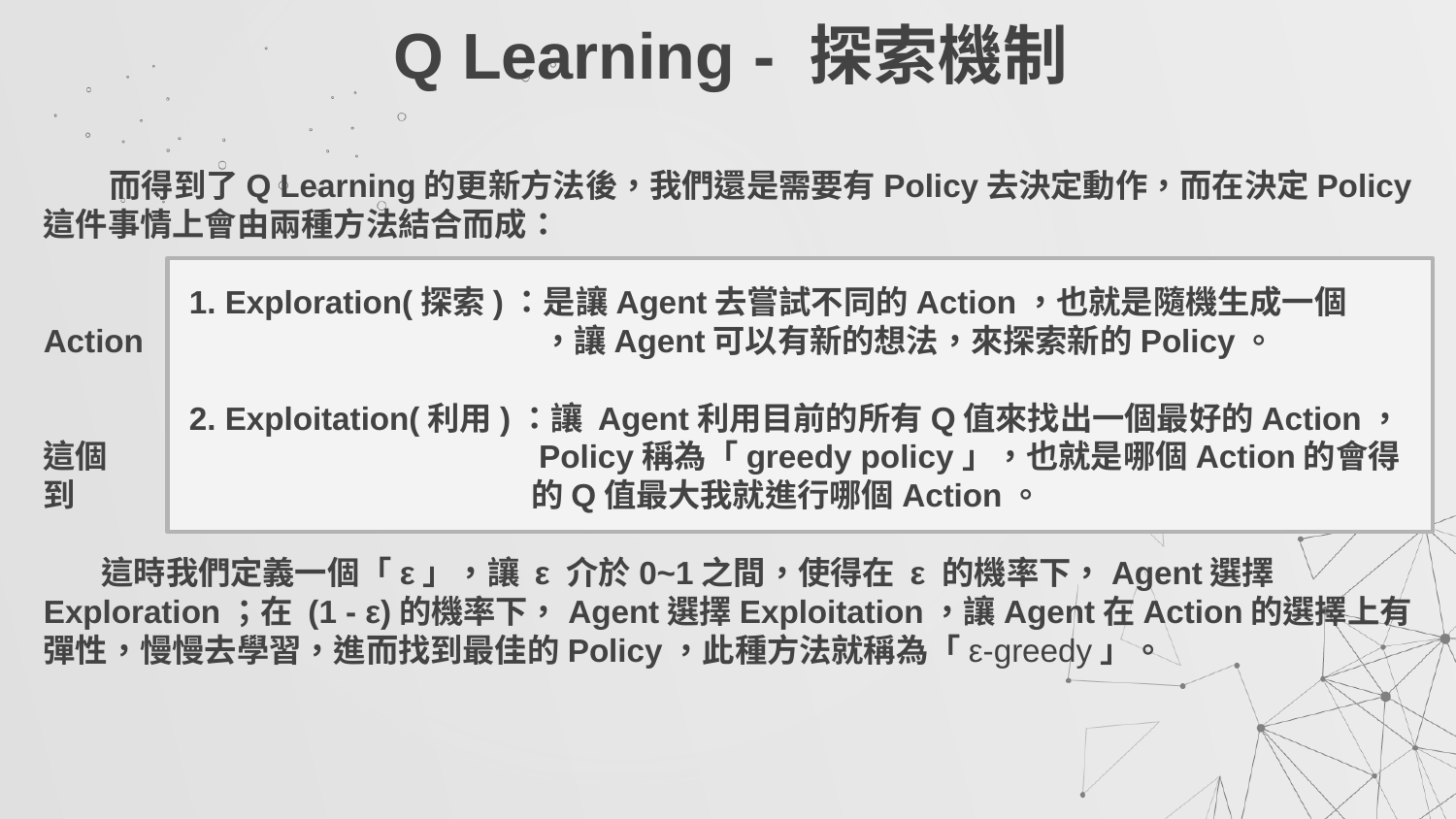

Q Learning - 探索機制
# 而得到了Q Learning的更新方法後，我們還是需要有Policy去決定動作，而在決定Policy這件事情上會由兩種方法結合而成： 1. Exploration(探索)：是讓Agent去嘗試不同的Action，也就是隨機生成一個Action			      ，讓Agent可以有新的想法，來探索新的Policy。 2. Exploitation(利用)：讓 Agent利用目前的所有Q值來找出一個最好的Action，這個			       Policy稱為「greedy policy」，也就是哪個Action的會得到			       的Q值最大我就進行哪個Action。 這時我們定義一個「ε」，讓 ε 介於0~1之間，使得在 ε 的機率下，Agent選擇Exploration；在 (1 - ε)的機率下，Agent選擇Exploitation，讓Agent在Action的選擇上有彈性，慢慢去學習，進而找到最佳的Policy，此種方法就稱為「ε-greedy」。